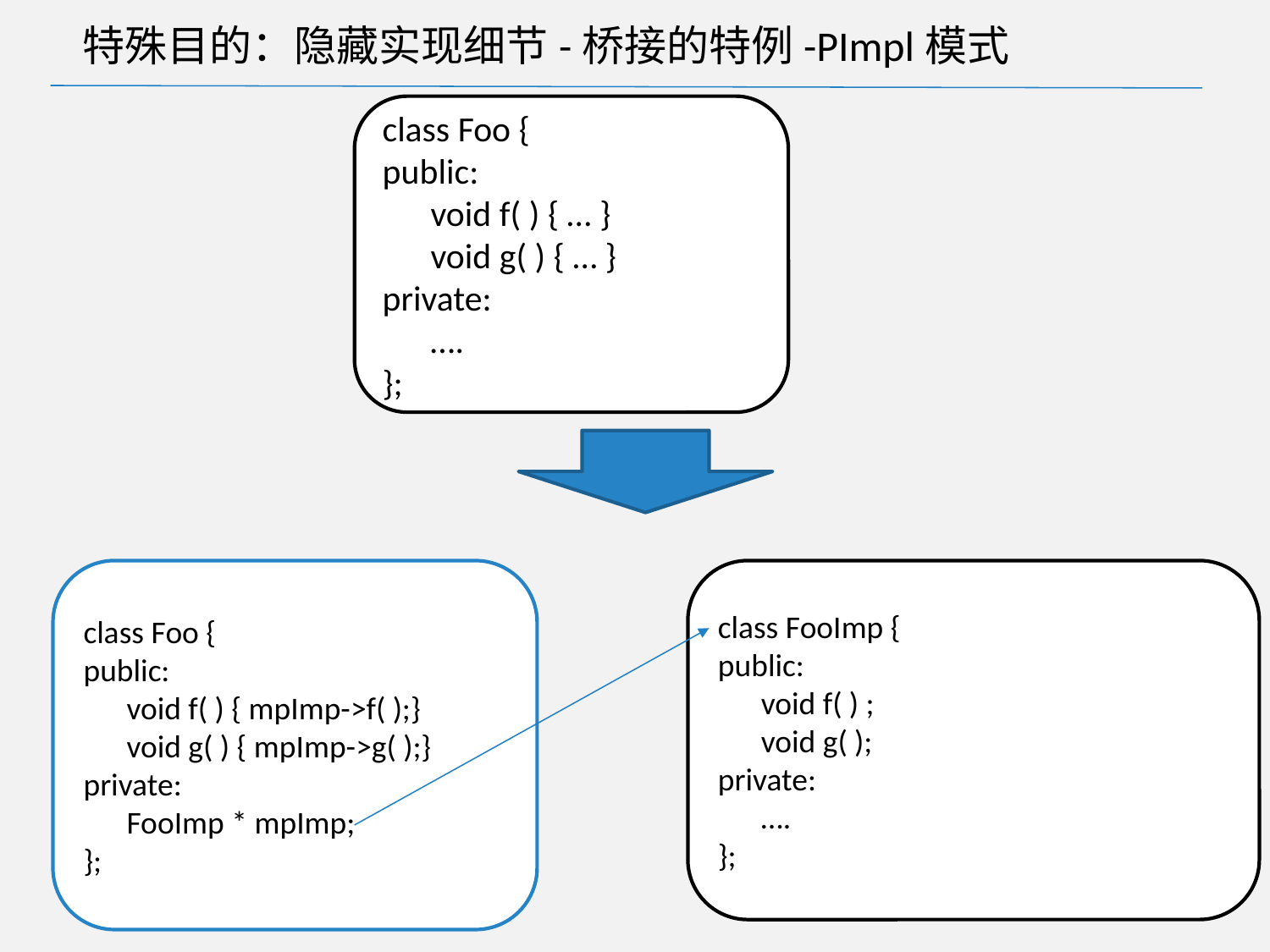

# 特殊目的：隐藏实现细节-桥接的特例-PImpl模式
class Foo {
public:
      void f( ) { … }
      void g( ) { … }
private:
      ….
};

class FooImp {
public:
      void f( ) ;
      void g( );
private:
      ….
};
class Foo {
public:
      void f( ) { mpImp->f( );}
      void g( ) { mpImp->g( );}
private:
      FooImp * mpImp;
};